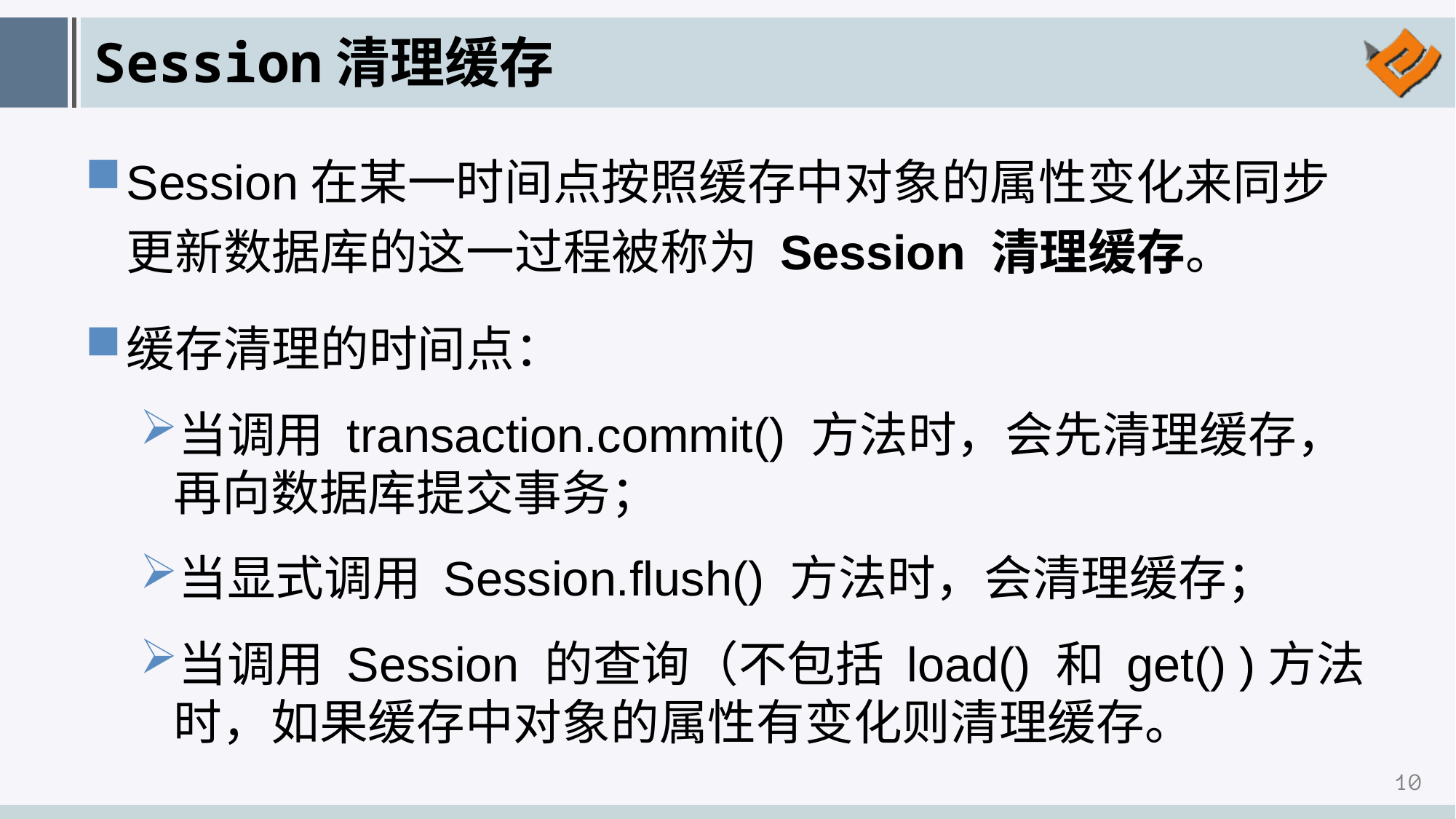

# Session清理缓存
Session在某一时间点按照缓存中对象的属性变化来同步更新数据库的这一过程被称为 Session 清理缓存。
缓存清理的时间点：
当调用 transaction.commit() 方法时，会先清理缓存，再向数据库提交事务；
当显式调用 Session.flush() 方法时，会清理缓存；
当调用 Session 的查询（不包括 load() 和 get() )方法时，如果缓存中对象的属性有变化则清理缓存。